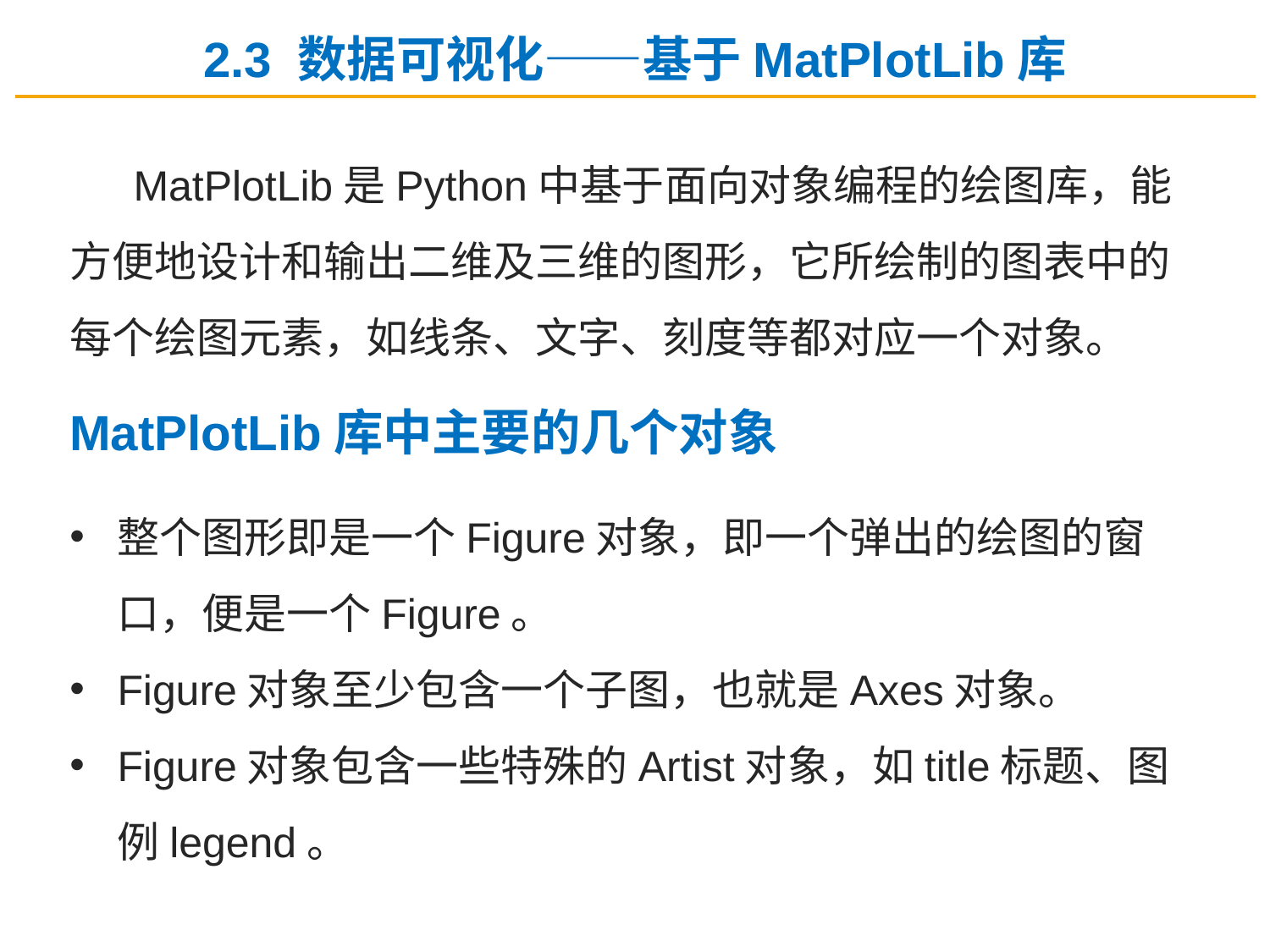

2.3 数据可视化——基于MatPlotLib库
MatPlotLib是Python中基于面向对象编程的绘图库，能方便地设计和输出二维及三维的图形，它所绘制的图表中的每个绘图元素，如线条、文字、刻度等都对应一个对象。
MatPlotLib库中主要的几个对象

整个图形即是一个Figure对象，即一个弹出的绘图的窗口，便是一个Figure。
Figure对象至少包含一个子图，也就是Axes对象。
Figure对象包含一些特殊的Artist对象，如title标题、图例legend。